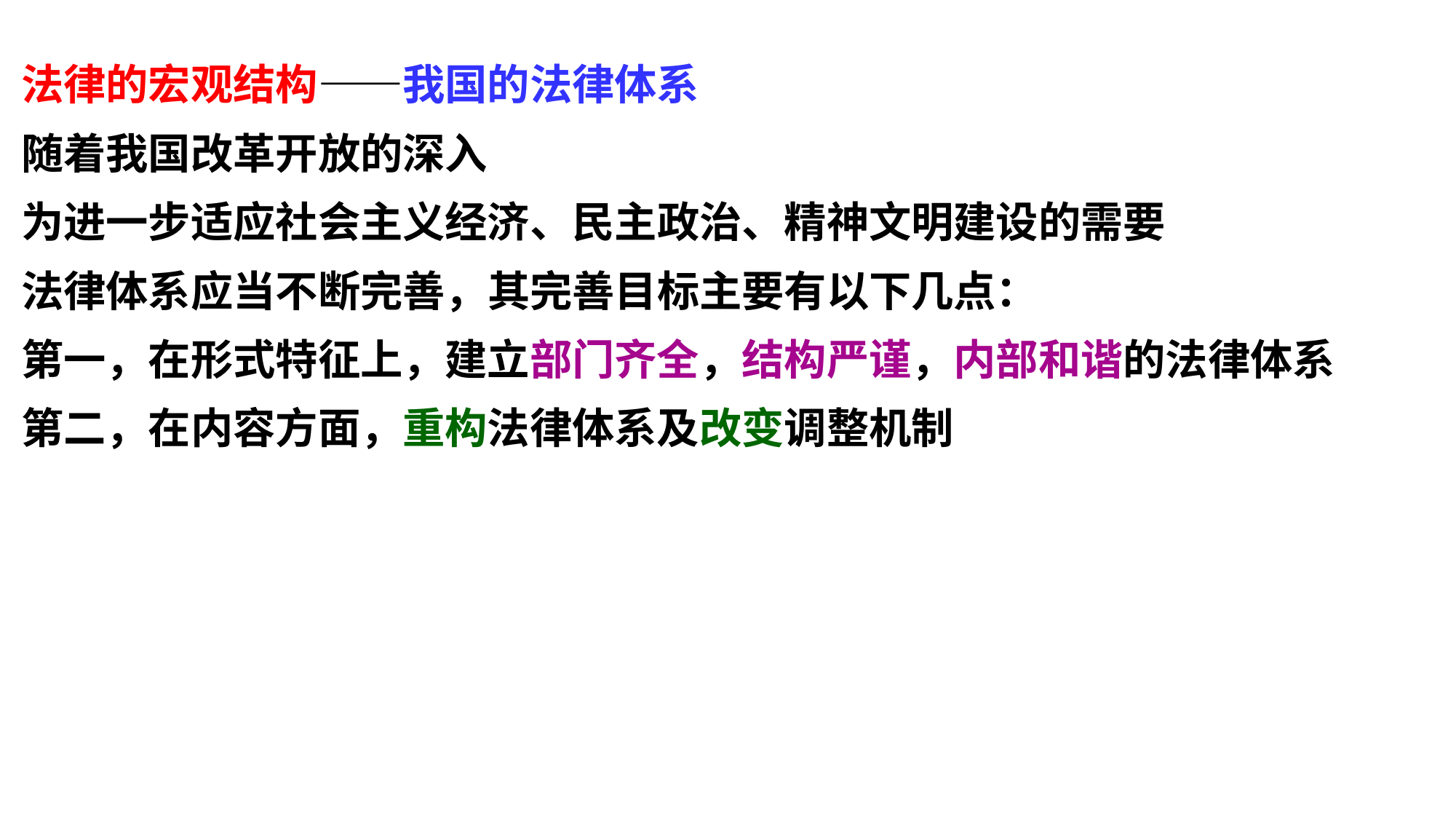

法律的宏观结构——我国的法律体系
随着我国改革开放的深入
为进一步适应社会主义经济、民主政治、精神文明建设的需要
法律体系应当不断完善，其完善目标主要有以下几点：
第一，在形式特征上，建立部门齐全，结构严谨，内部和谐的法律体系
第二，在内容方面，重构法律体系及改变调整机制